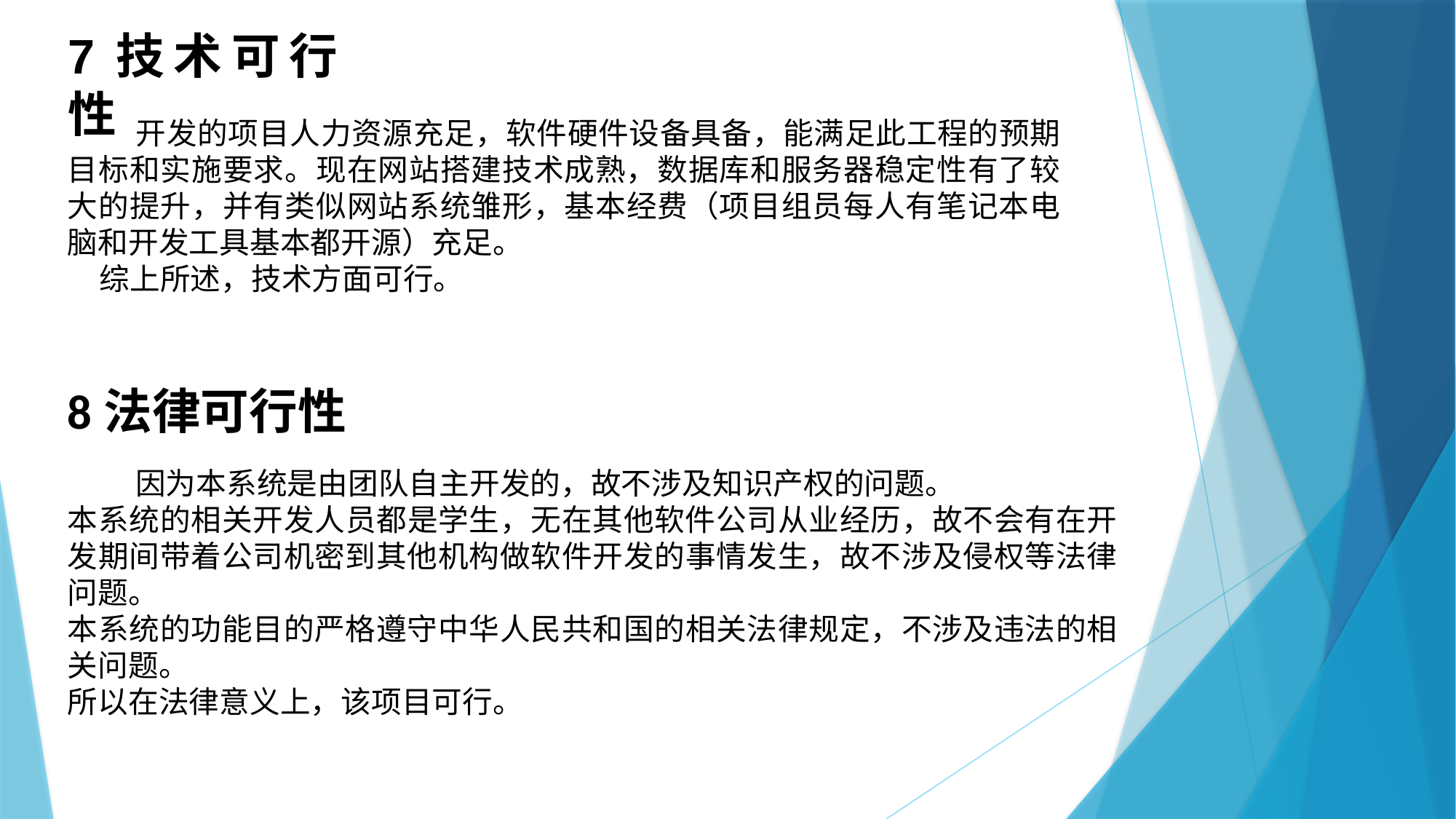

7技术可行性
    开发的项目人力资源充足，软件硬件设备具备，能满足此工程的预期目标和实施要求。现在网站搭建技术成熟，数据库和服务器稳定性有了较大的提升，并有类似网站系统雏形，基本经费（项目组员每人有笔记本电脑和开发工具基本都开源）充足。
综上所述，技术方面可行。
8法律可行性
         因为本系统是由团队自主开发的，故不涉及知识产权的问题。
本系统的相关开发人员都是学生，无在其他软件公司从业经历，故不会有在开发期间带着公司机密到其他机构做软件开发的事情发生，故不涉及侵权等法律问题。
本系统的功能目的严格遵守中华人民共和国的相关法律规定，不涉及违法的相关问题。
所以在法律意义上，该项目可行。